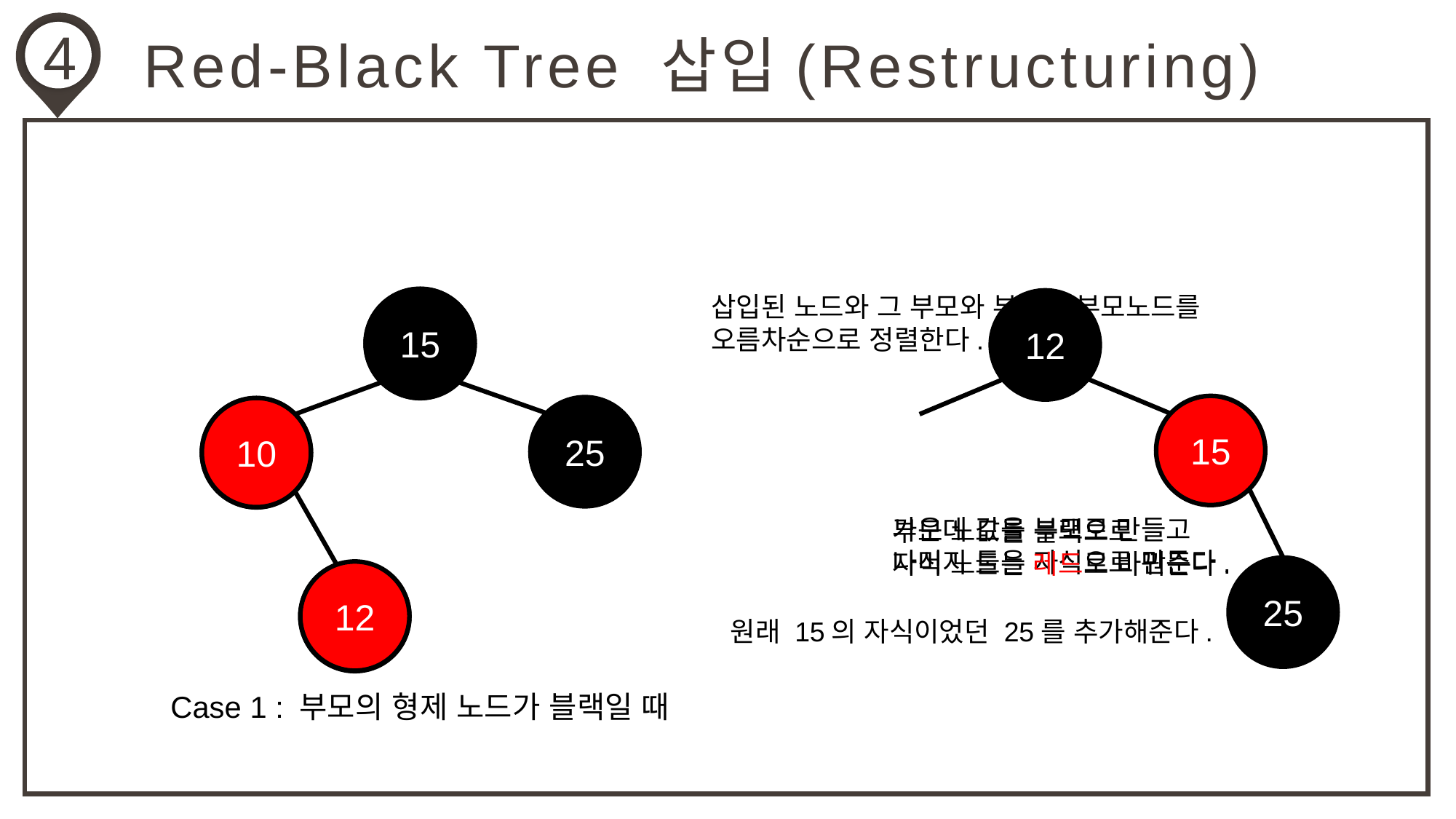

4
Red-Black Tree 삽입(Restructuring)
삽입된 노드와 그 부모와 부모의 부모노드를
오름차순으로 정렬한다.
15
15
25
10
12
Case 1 : 부모의 형제 노드가 블랙일 때
12
15
10
가운데 값을 부모로 만들고
나머지 둘을 자식으로 만든다.
부모 노드를 블랙으로
자식 노드는 레드로 바꿔준다.
25
12
원래 15의 자식이었던 25를 추가해준다.